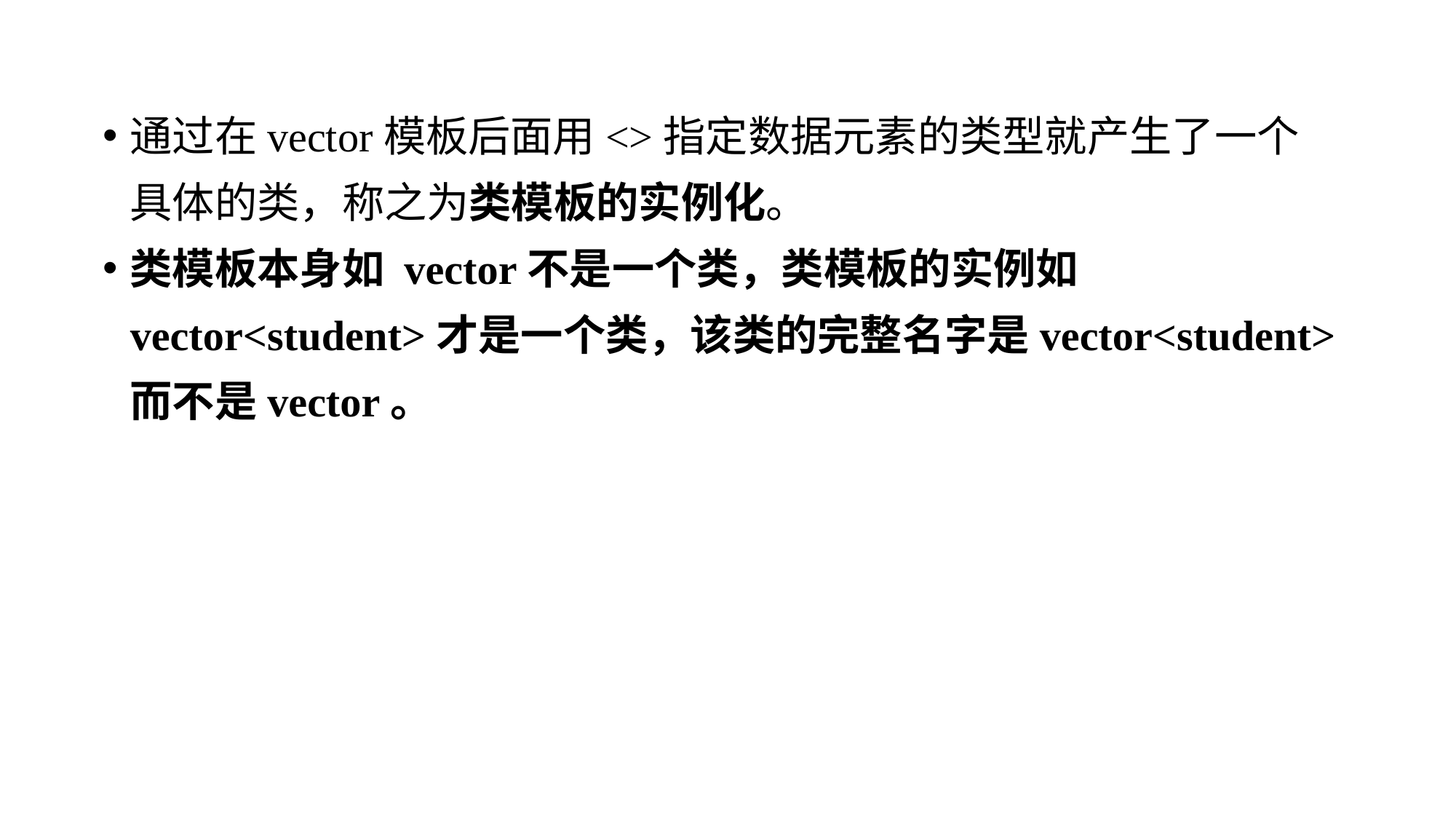

通过在vector模板后面用<>指定数据元素的类型就产生了一个具体的类，称之为类模板的实例化。
类模板本身如 vector不是一个类，类模板的实例如vector<student>才是一个类，该类的完整名字是vector<student>而不是vector。